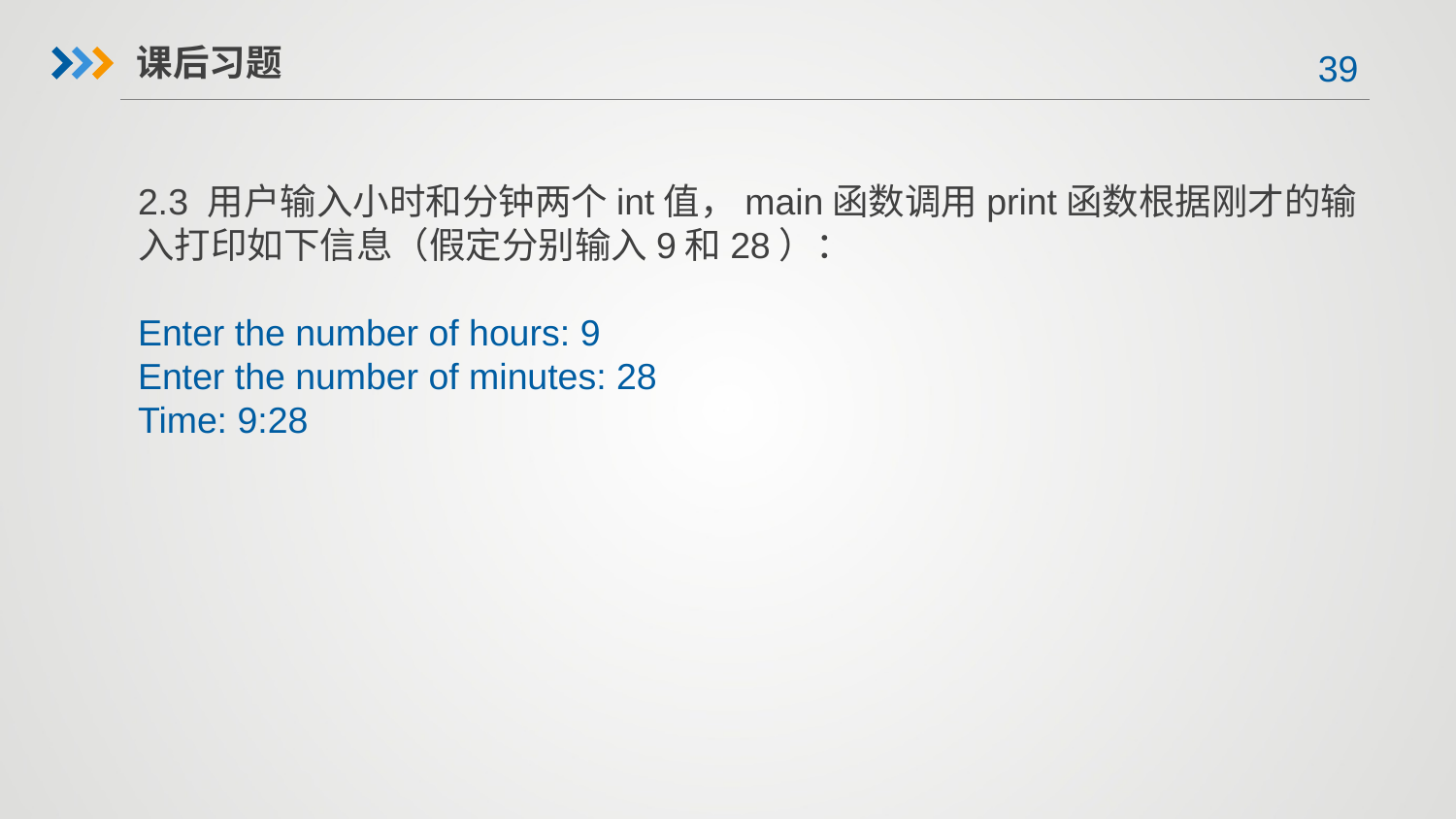

课后习题
2.3 用户输入小时和分钟两个int值，main函数调用print函数根据刚才的输入打印如下信息（假定分别输入9和28）：

Enter the number of hours: 9
Enter the number of minutes: 28
Time: 9:28